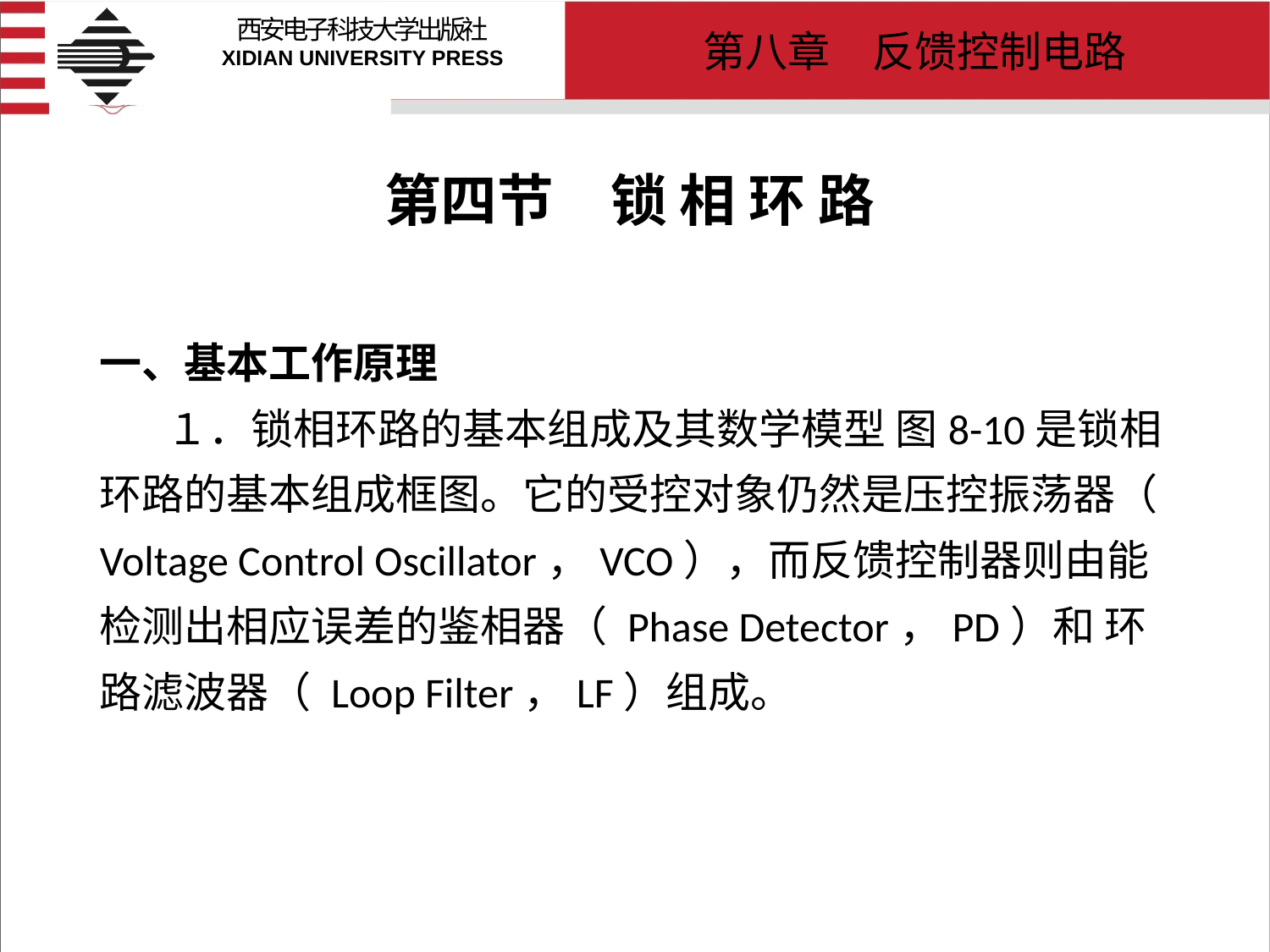

# 第四节　锁 相 环 路 一、基本工作原理 １．锁相环路的基本组成及其数学模型 图8-10是锁相环路的基本组成框图。它的受控对象仍然是压控振荡器（ Voltage Control Oscillator，VCO），而反馈控制器则由能检测出相应误差的鉴相器（ Phase Detector，PD）和 环路滤波器（ Loop Filter，LF）组成。